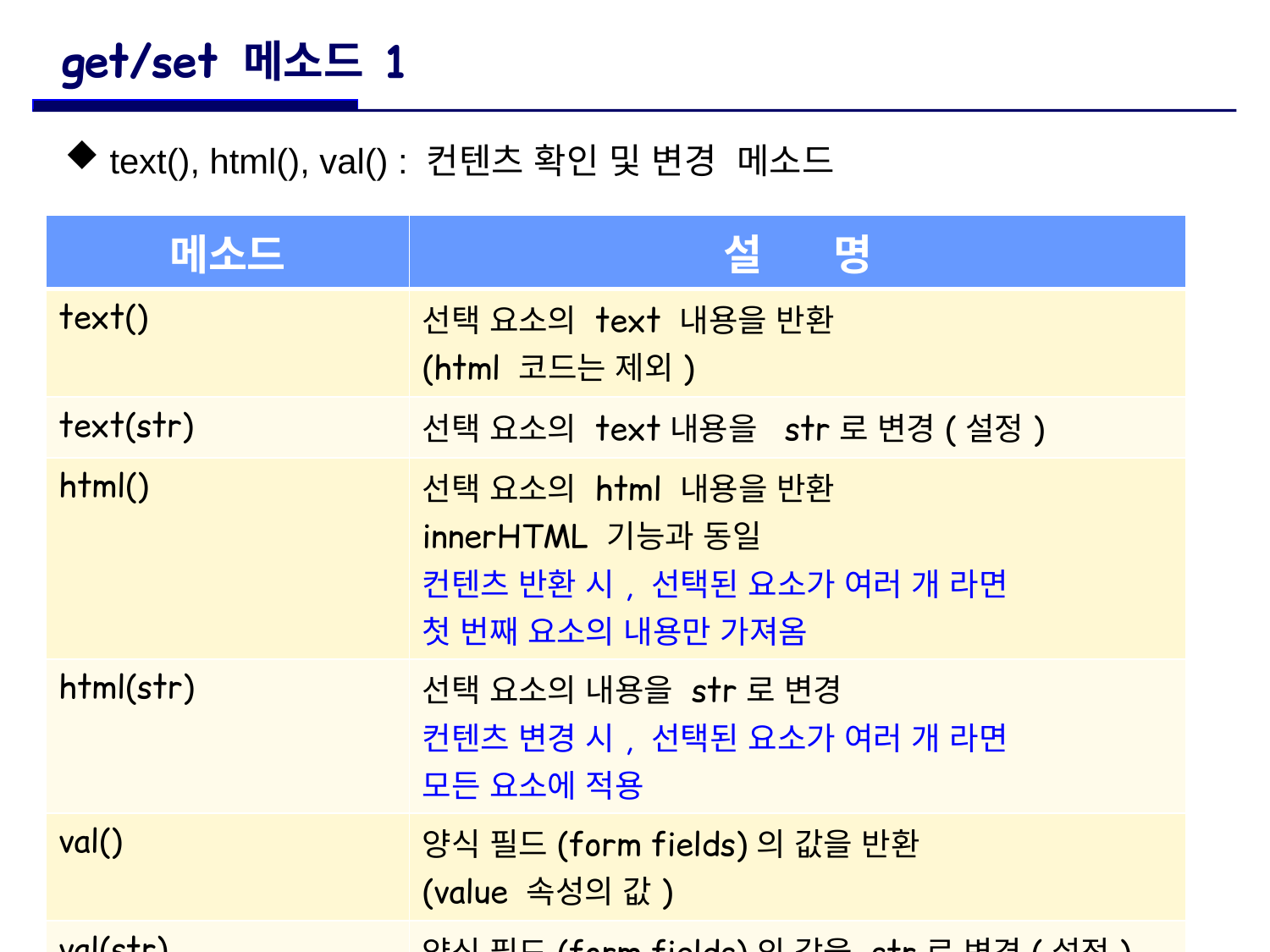

# get/set 메소드 1
 text(), html(), val() : 컨텐츠 확인 및 변경  메소드

| 메소드 | 설 명 |
| --- | --- |
| text() | 선택 요소의 text 내용을 반환 (html 코드는 제외) |
| text(str) | 선택 요소의 text내용을 str로 변경(설정) |
| html() | 선택 요소의 html 내용을 반환 innerHTML 기능과 동일 컨텐츠 반환 시, 선택된 요소가 여러 개 라면 첫 번째 요소의 내용만 가져옴 |
| html(str) | 선택 요소의 내용을 str로 변경 컨텐츠 변경 시, 선택된 요소가 여러 개 라면 모든 요소에 적용 |
| val() | 양식 필드(form fields)의 값을 반환 (value 속성의 값) |
| val(str) | 양식 필드(form fields)의 값을 str로 변경(설정) |